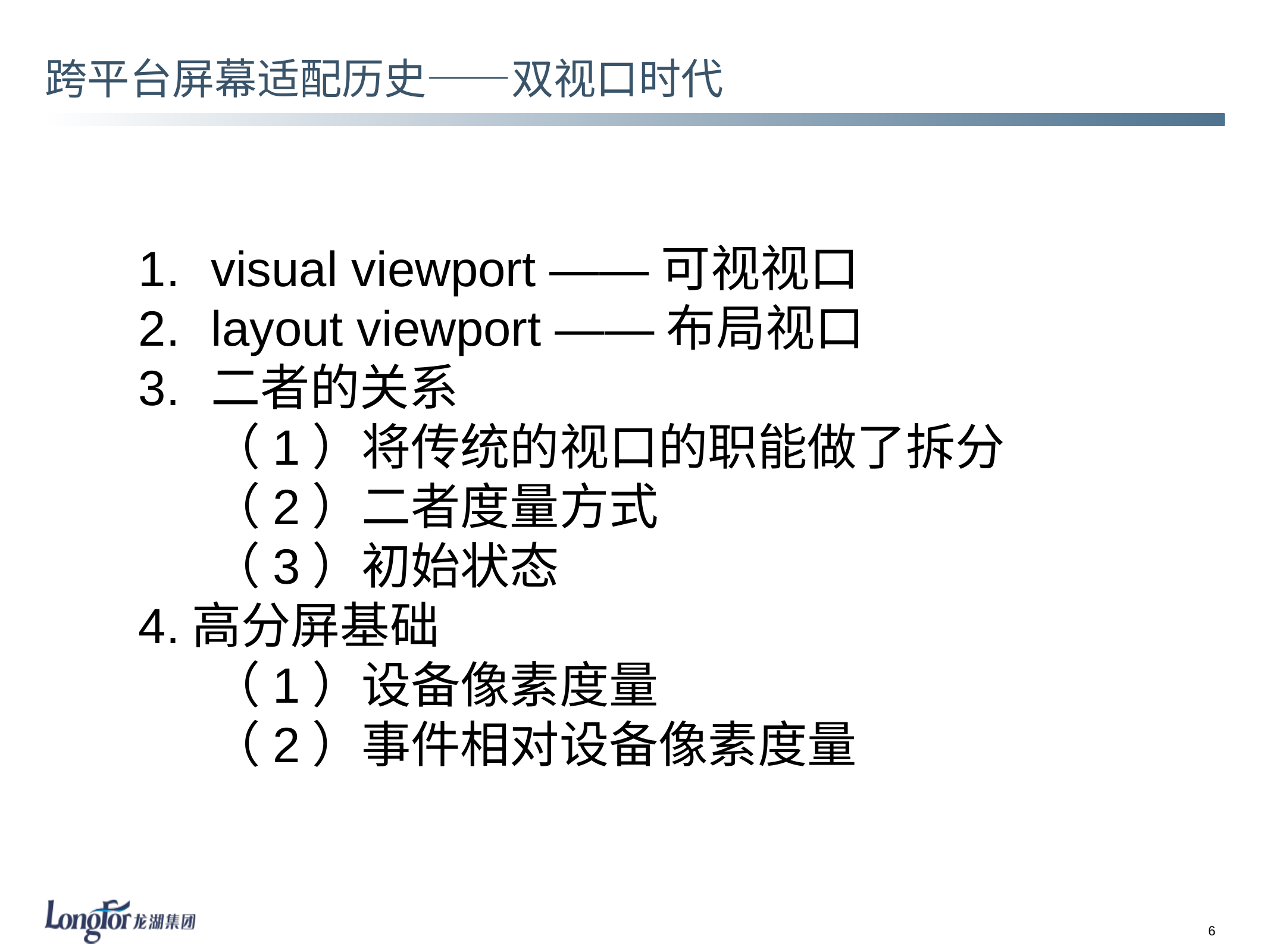

# 跨平台屏幕适配历史——双视口时代
visual viewport ——可视视口
layout viewport ——布局视口
二者的关系
	（1）将传统的视口的职能做了拆分
	（2）二者度量方式
	（3）初始状态
4.高分屏基础
	（1）设备像素度量
	（2）事件相对设备像素度量
6